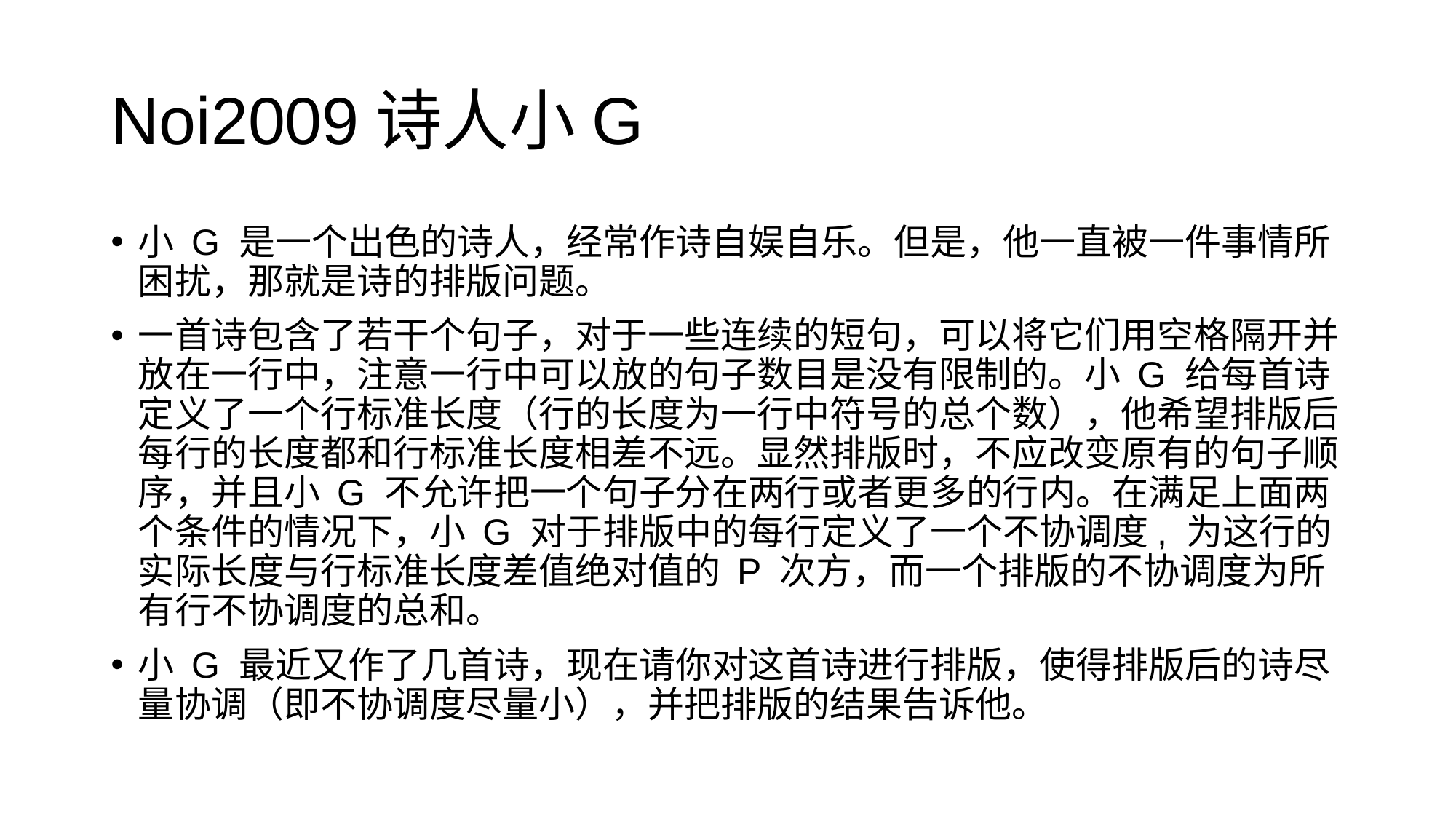

# Noi2009诗人小G
小 G 是一个出色的诗人，经常作诗自娱自乐。但是，他一直被一件事情所困扰，那就是诗的排版问题。
一首诗包含了若干个句子，对于一些连续的短句，可以将它们用空格隔开并放在一行中，注意一行中可以放的句子数目是没有限制的。小 G 给每首诗定义了一个行标准长度（行的长度为一行中符号的总个数），他希望排版后每行的长度都和行标准长度相差不远。显然排版时，不应改变原有的句子顺序，并且小 G 不允许把一个句子分在两行或者更多的行内。在满足上面两个条件的情况下，小 G 对于排版中的每行定义了一个不协调度, 为这行的实际长度与行标准长度差值绝对值的 P 次方，而一个排版的不协调度为所有行不协调度的总和。
小 G 最近又作了几首诗，现在请你对这首诗进行排版，使得排版后的诗尽量协调（即不协调度尽量小），并把排版的结果告诉他。